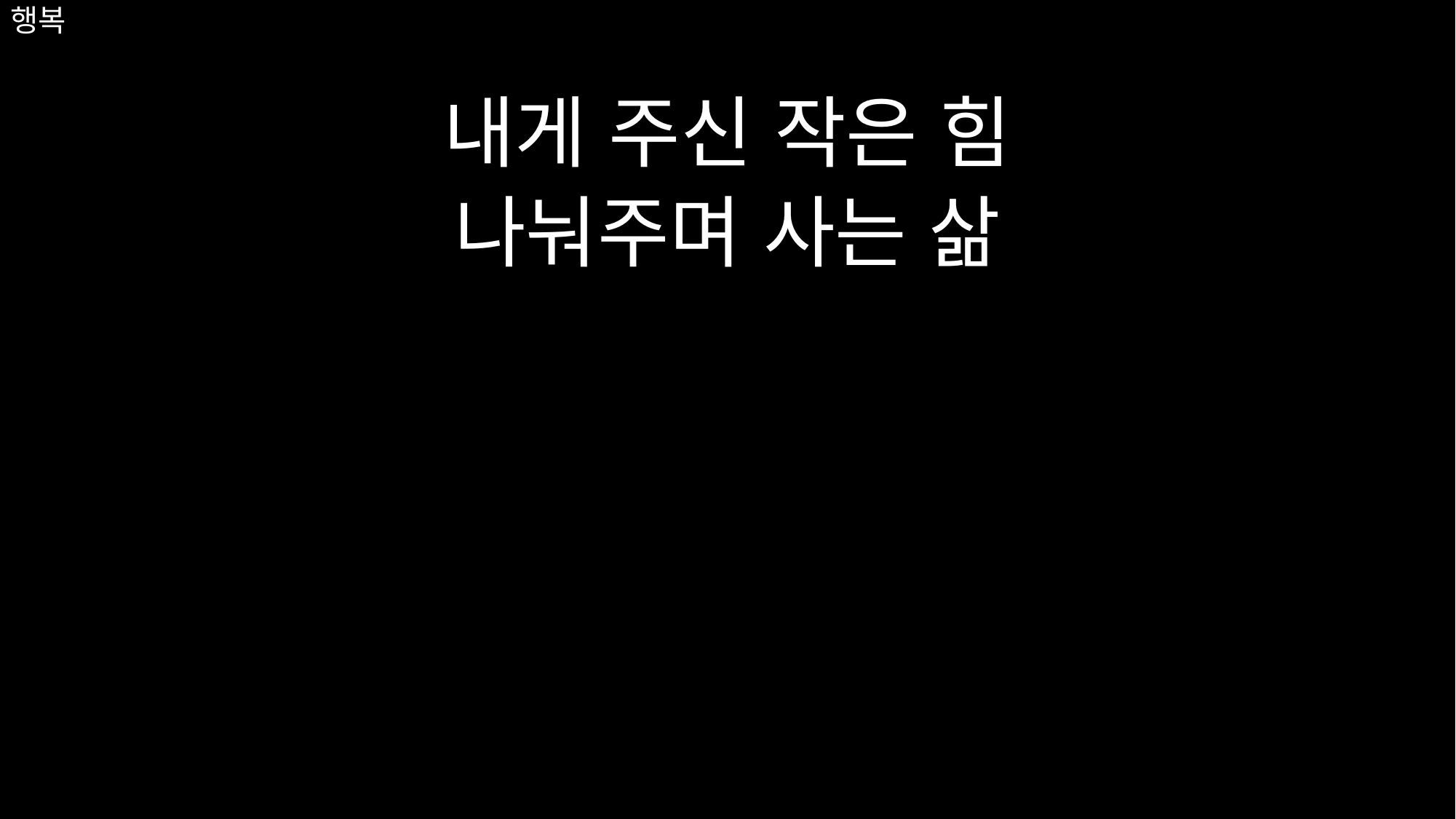

# 행복
내게 주신 작은 힘
나눠주며 사는 삶